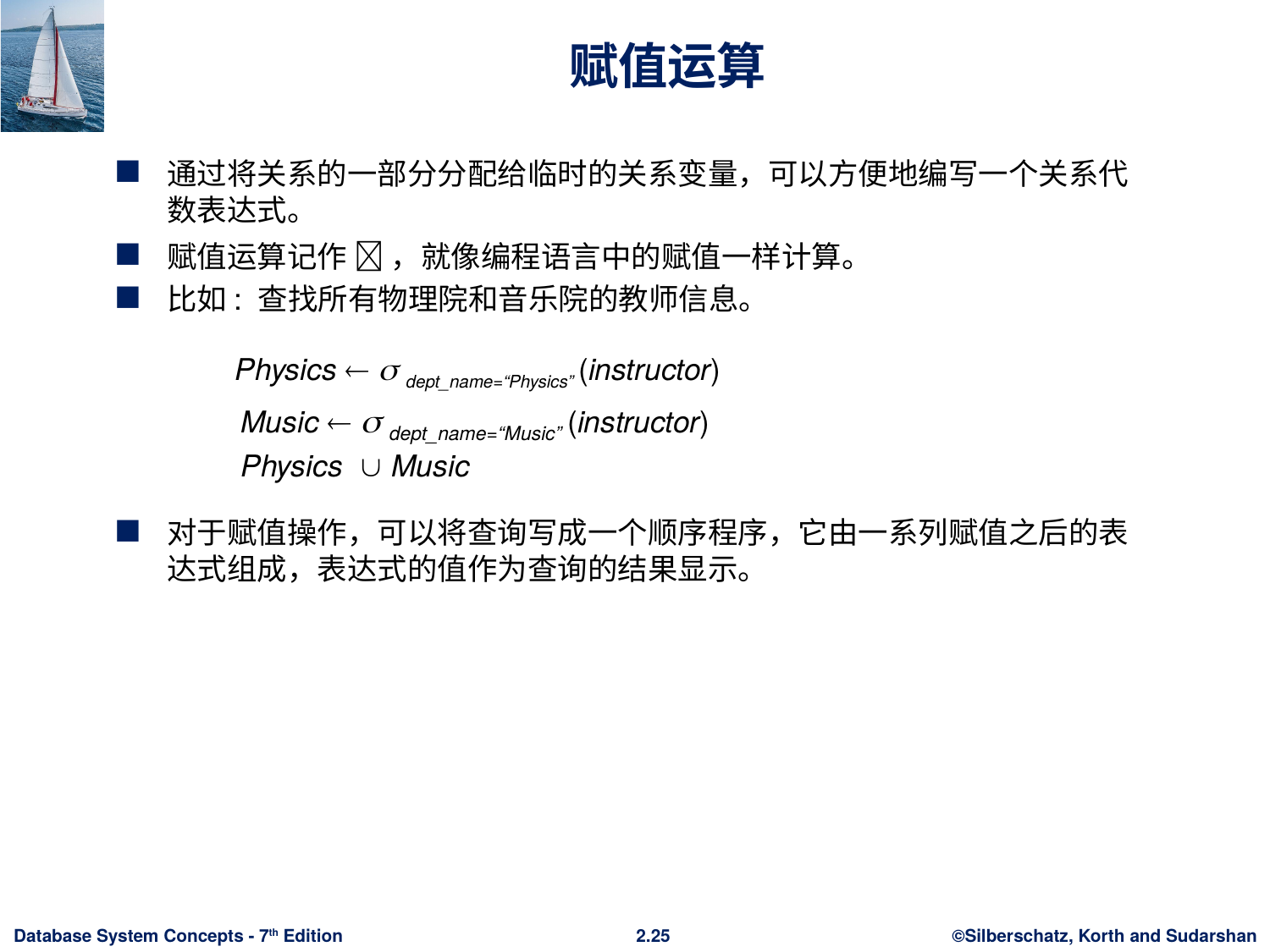

# 赋值运算
通过将关系的一部分分配给临时的关系变量，可以方便地编写一个关系代数表达式。
赋值运算记作 ← ，就像编程语言中的赋值一样计算。
比如: 查找所有物理院和音乐院的教师信息。
         Physics ← σ dept_name=“Physics” (instructor)
       Music ← σ dept_name=“Music” (instructor)
       Physics  ∪ Music

对于赋值操作，可以将查询写成一个顺序程序，它由一系列赋值之后的表达式组成，表达式的值作为查询的结果显示。